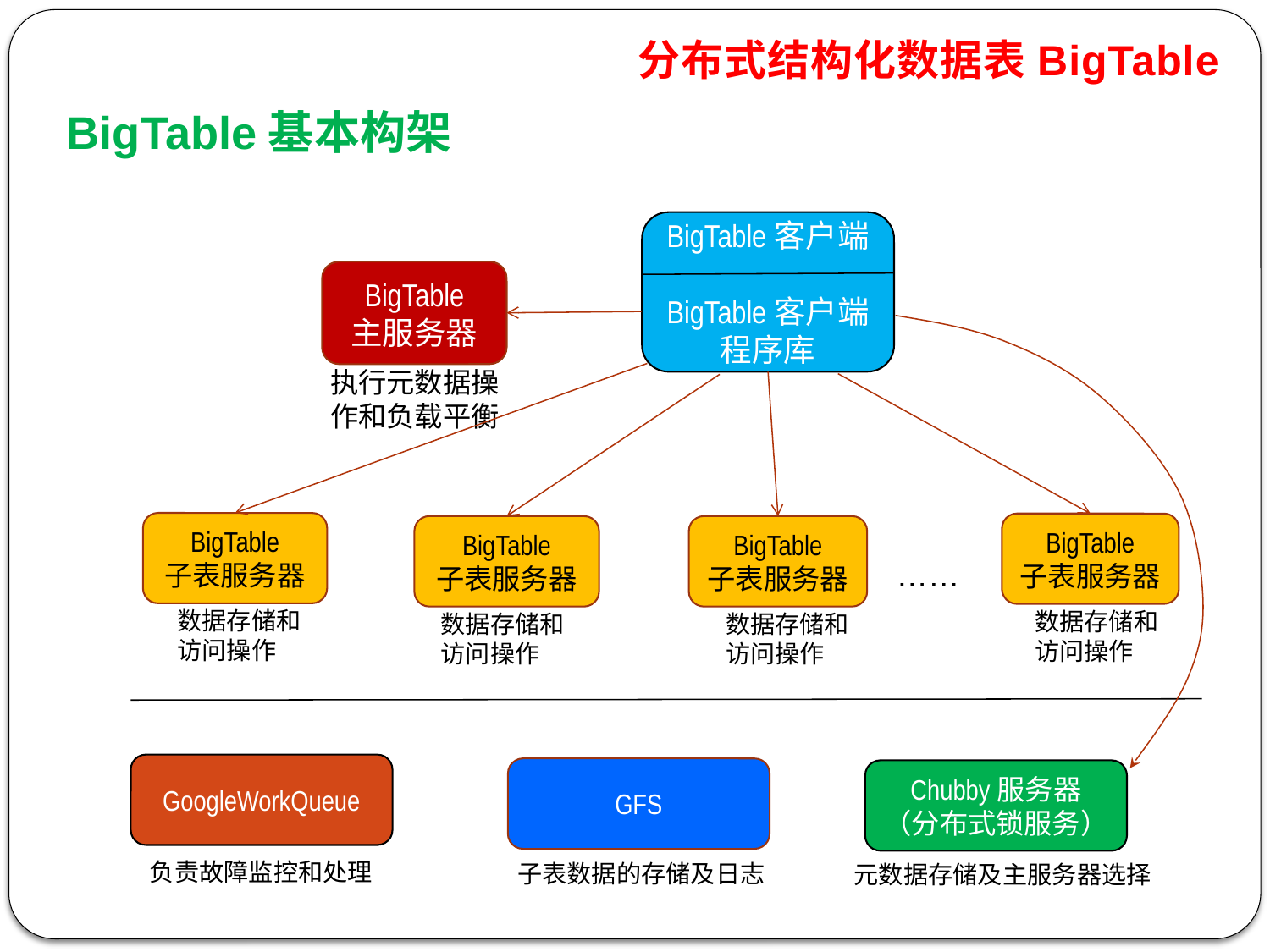

分布式结构化数据表BigTable
BigTable基本构架
BigTable客户端

BigTable客户端程序库
BigTable
主服务器

执行元数据操作和负载平衡
BigTable
子表服务器
BigTable
子表服务器
BigTable
子表服务器
BigTable
子表服务器
……
数据存储和访问操作
数据存储和访问操作
数据存储和访问操作
数据存储和访问操作
GoogleWorkQueue
GFS
Chubby服务器
（分布式锁服务）
负责故障监控和处理
子表数据的存储及日志
元数据存储及主服务器选择